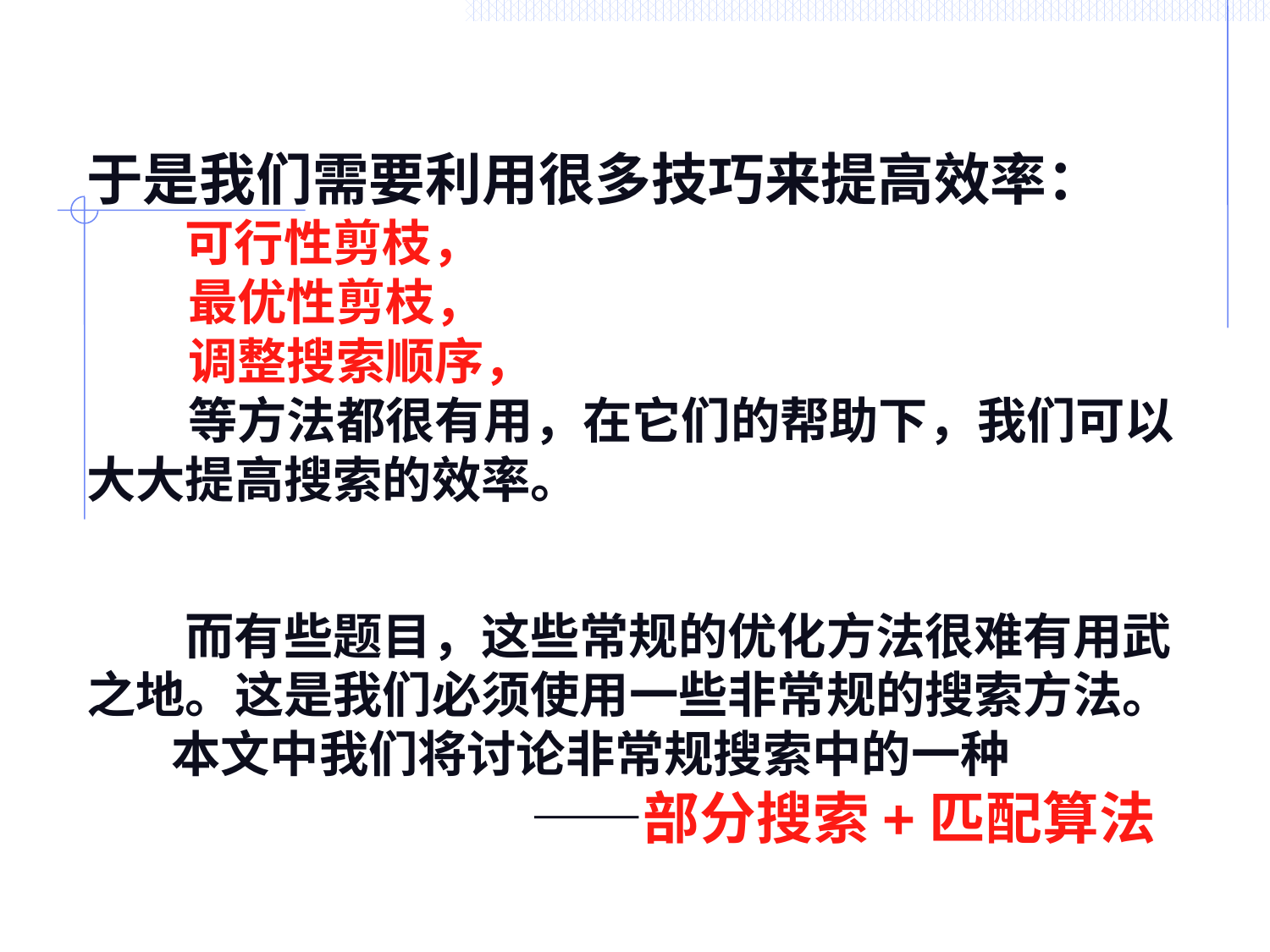

于是我们需要利用很多技巧来提高效率：
　　可行性剪枝，
        最优性剪枝，
        调整搜索顺序，
        等方法都很有用，在它们的帮助下，我们可以大大提高搜索的效率。
　　而有些题目，这些常规的优化方法很难有用武之地。这是我们必须使用一些非常规的搜索方法。
　　本文中我们将讨论非常规搜索中的一种
　　　　　　　　　——部分搜索+匹配算法